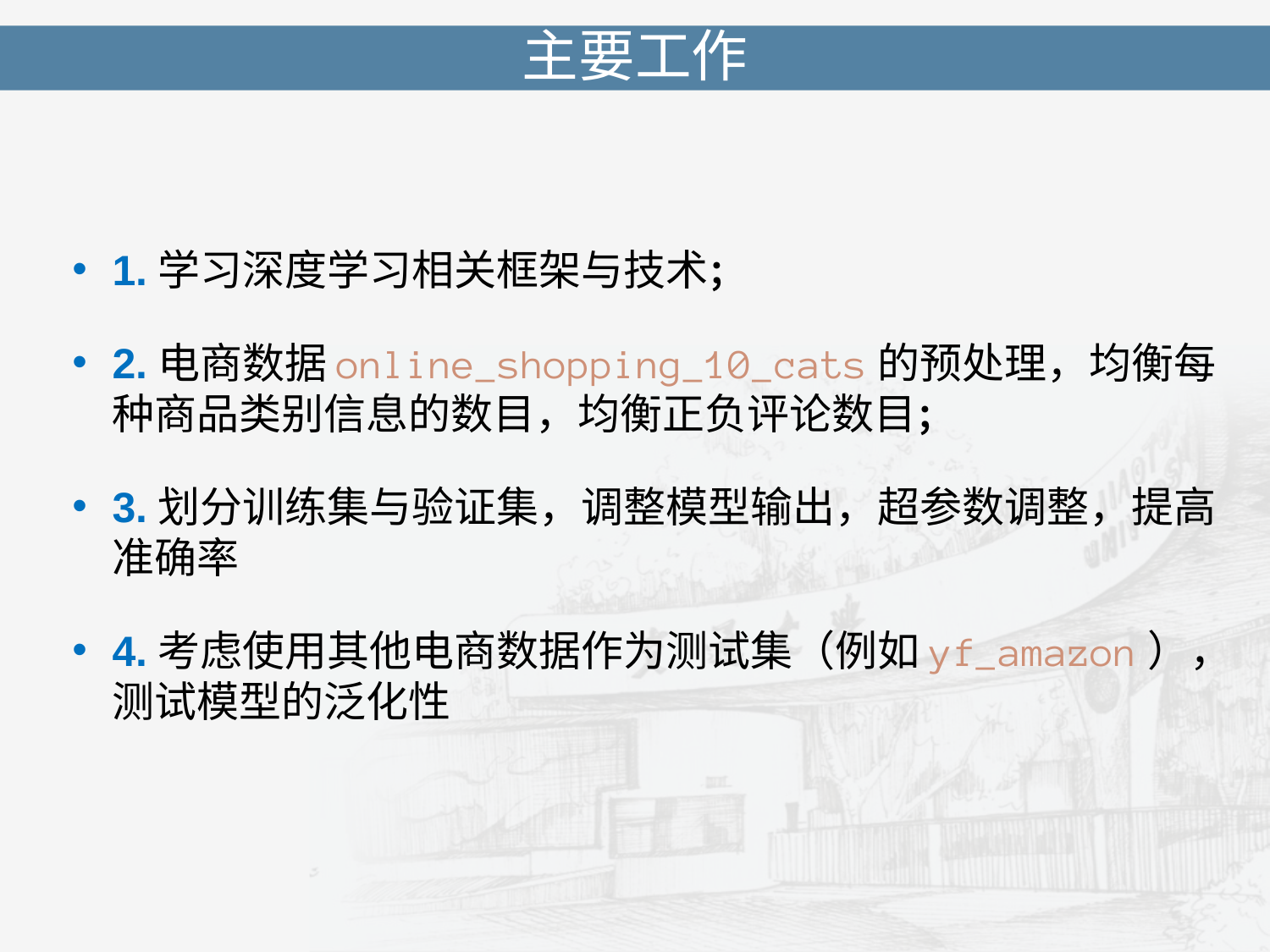

主要工作
1.学习深度学习相关框架与技术；

2.电商数据online_shopping_10_cats的预处理，均衡每种商品类别信息的数目，均衡正负评论数目；

3.划分训练集与验证集，调整模型输出，超参数调整，提高准确率

4.考虑使用其他电商数据作为测试集（例如yf_amazon），测试模型的泛化性